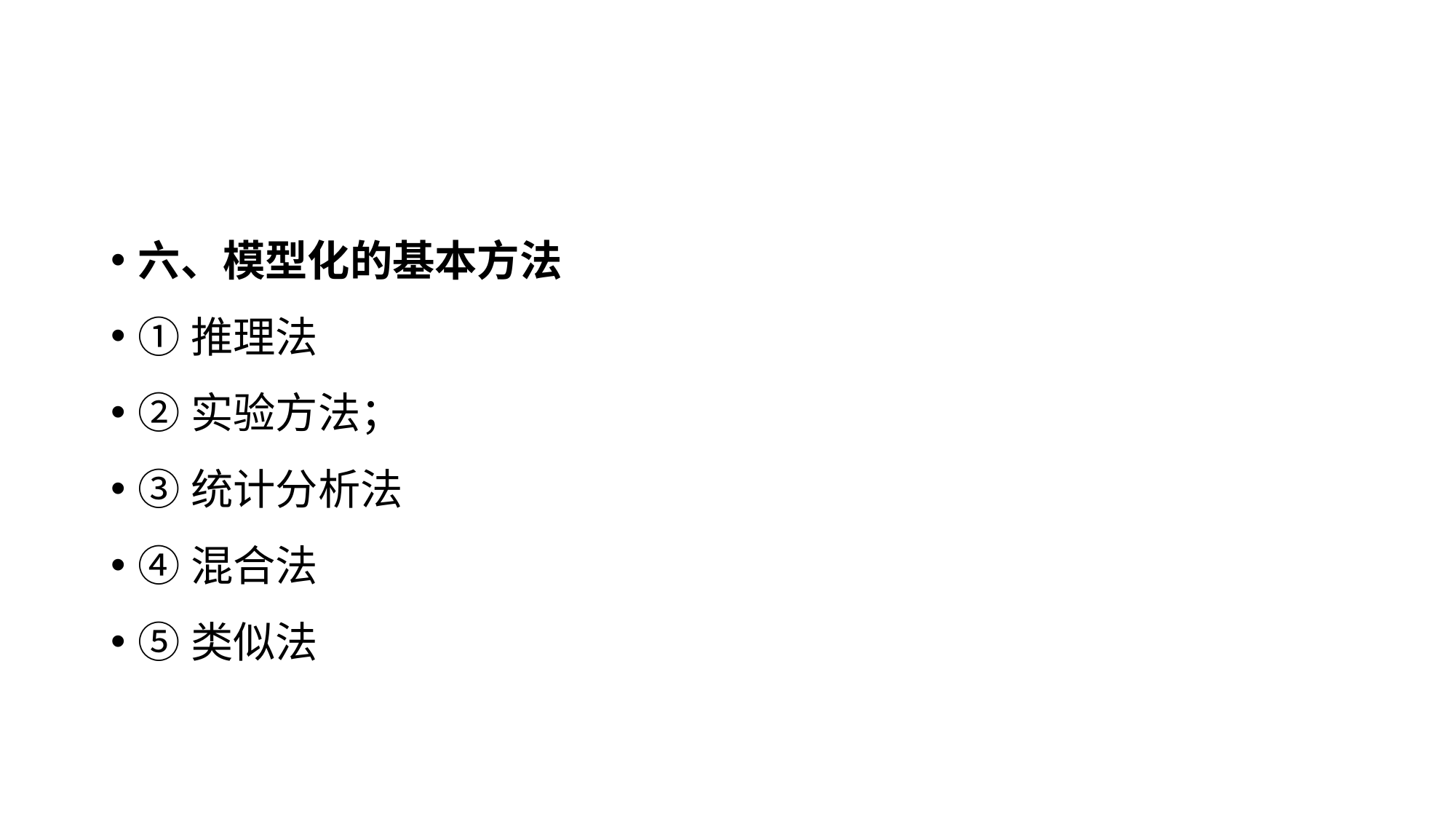

#
六、模型化的基本方法
①推理法
②实验方法；
③统计分析法
④混合法
⑤类似法